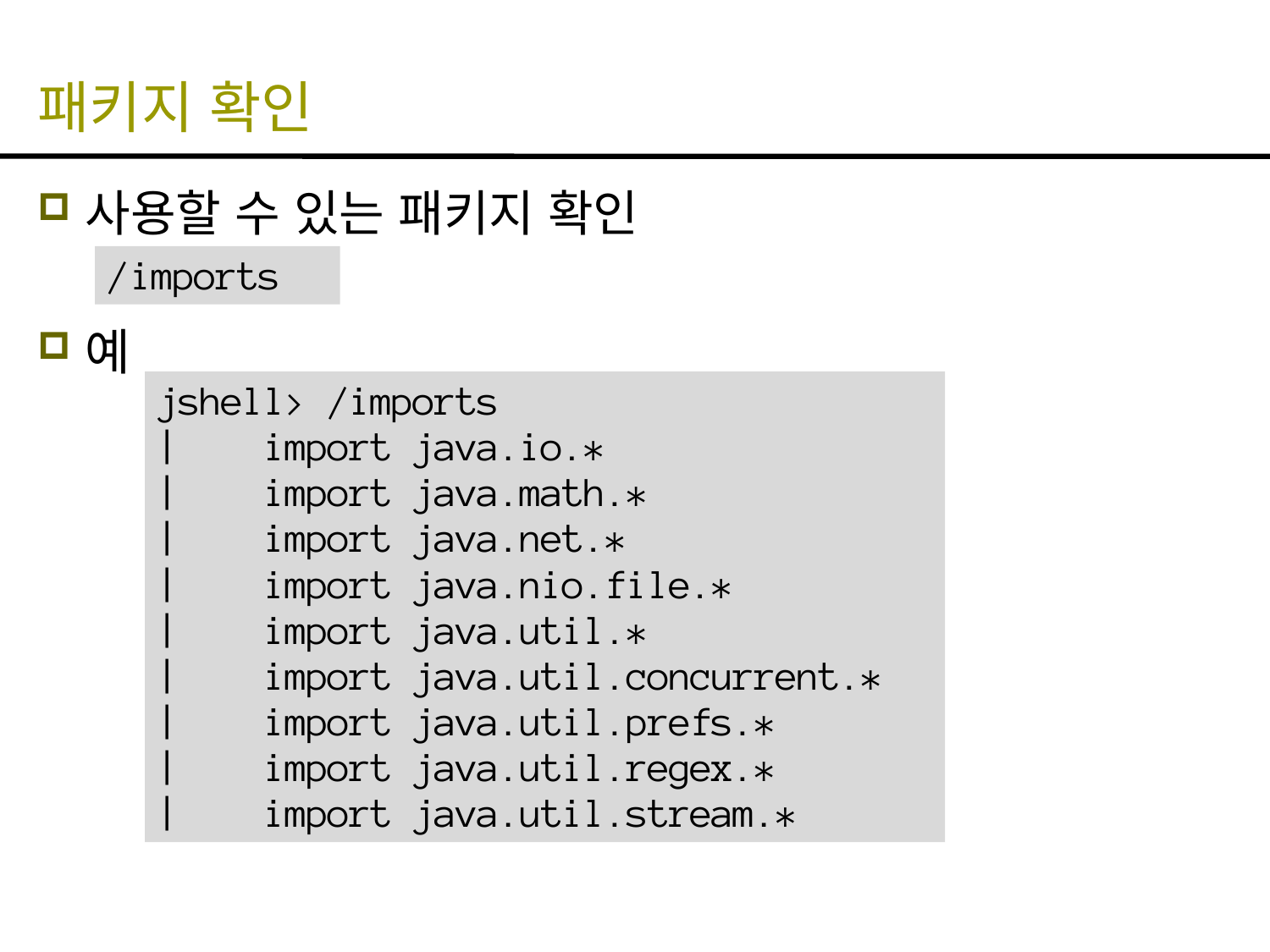

# 패키지 확인
사용할 수 있는 패키지 확인

예
/imports
jshell> /imports
|    import java.io.*
|    import java.math.*
|    import java.net.*
|    import java.nio.file.*
|    import java.util.*
|    import java.util.concurrent.*
|    import java.util.prefs.*
|    import java.util.regex.*
|    import java.util.stream.*